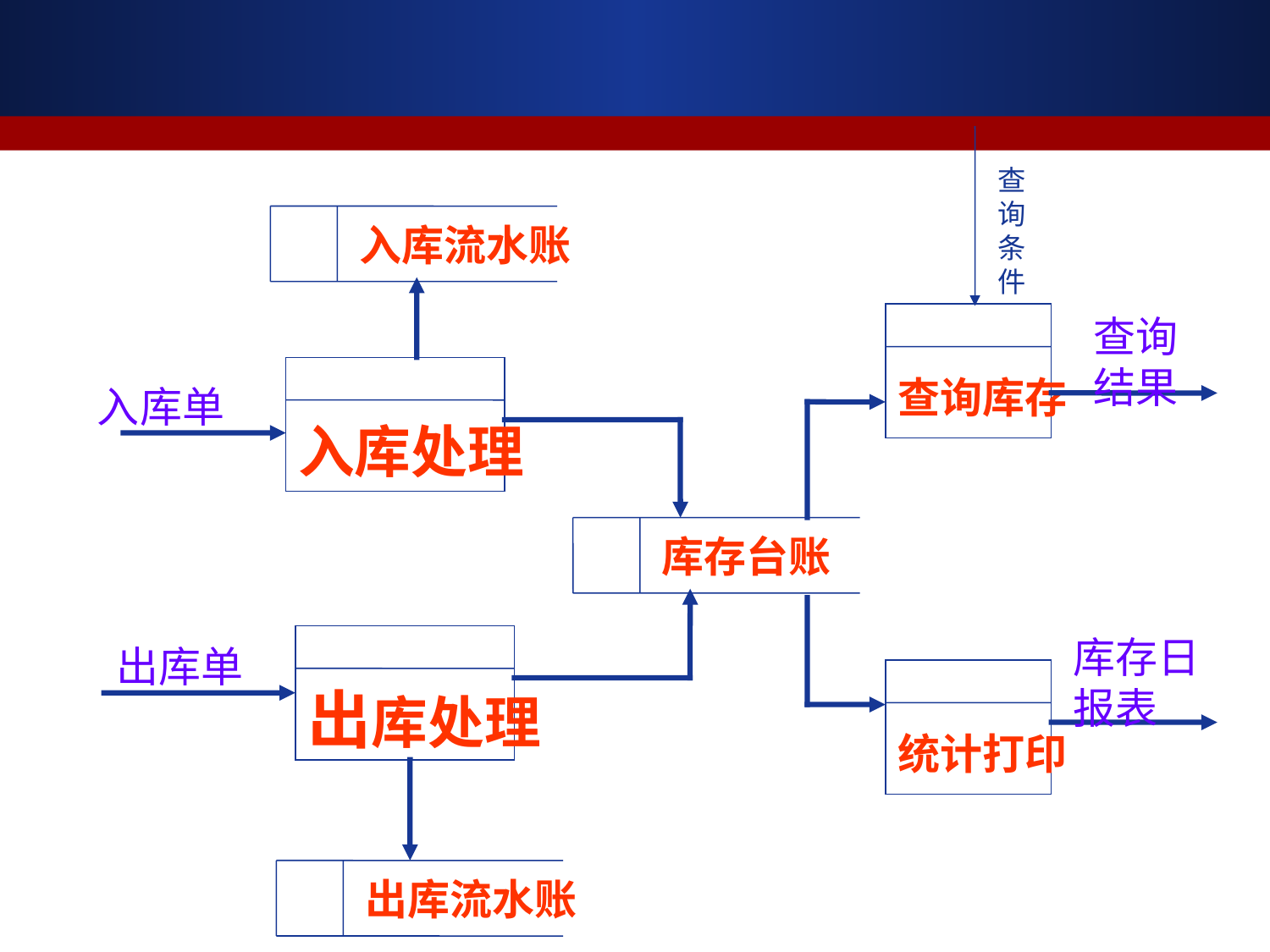

查询条件

入库流水账

查询库存

查询结果

入库处理

入库单

库存台账

库存日报表
出库单

统计打印

出库流水账

出库处理